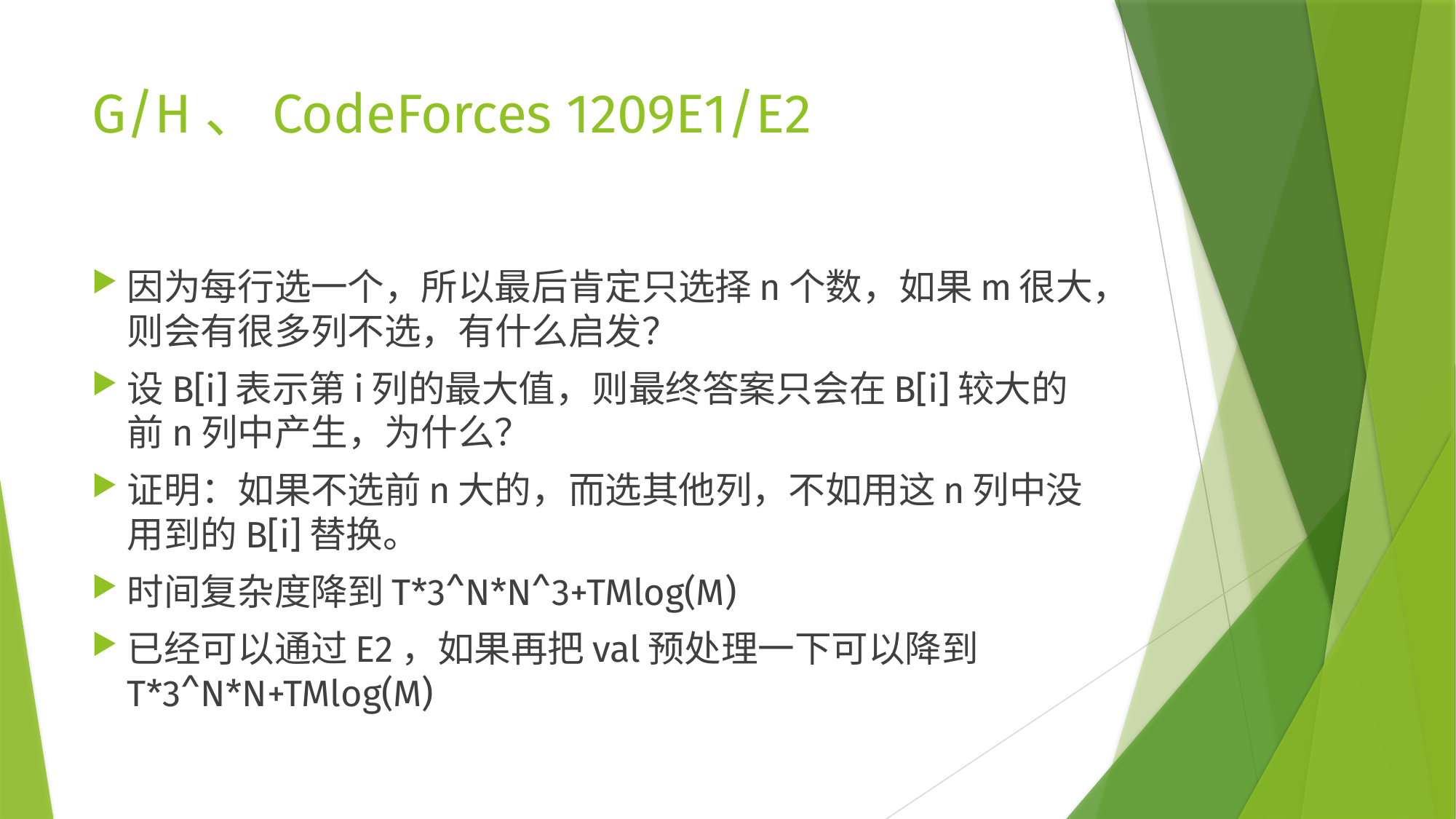

# G/H、CodeForces 1209E1/E2
因为每行选一个，所以最后肯定只选择n个数，如果m很大，则会有很多列不选，有什么启发？
设B[i]表示第i列的最大值，则最终答案只会在B[i]较大的前n列中产生，为什么？
证明：如果不选前n大的，而选其他列，不如用这n列中没用到的B[i]替换。
时间复杂度降到T*3^N*N^3+TMlog(M)
已经可以通过E2，如果再把val预处理一下可以降到T*3^N*N+TMlog(M)